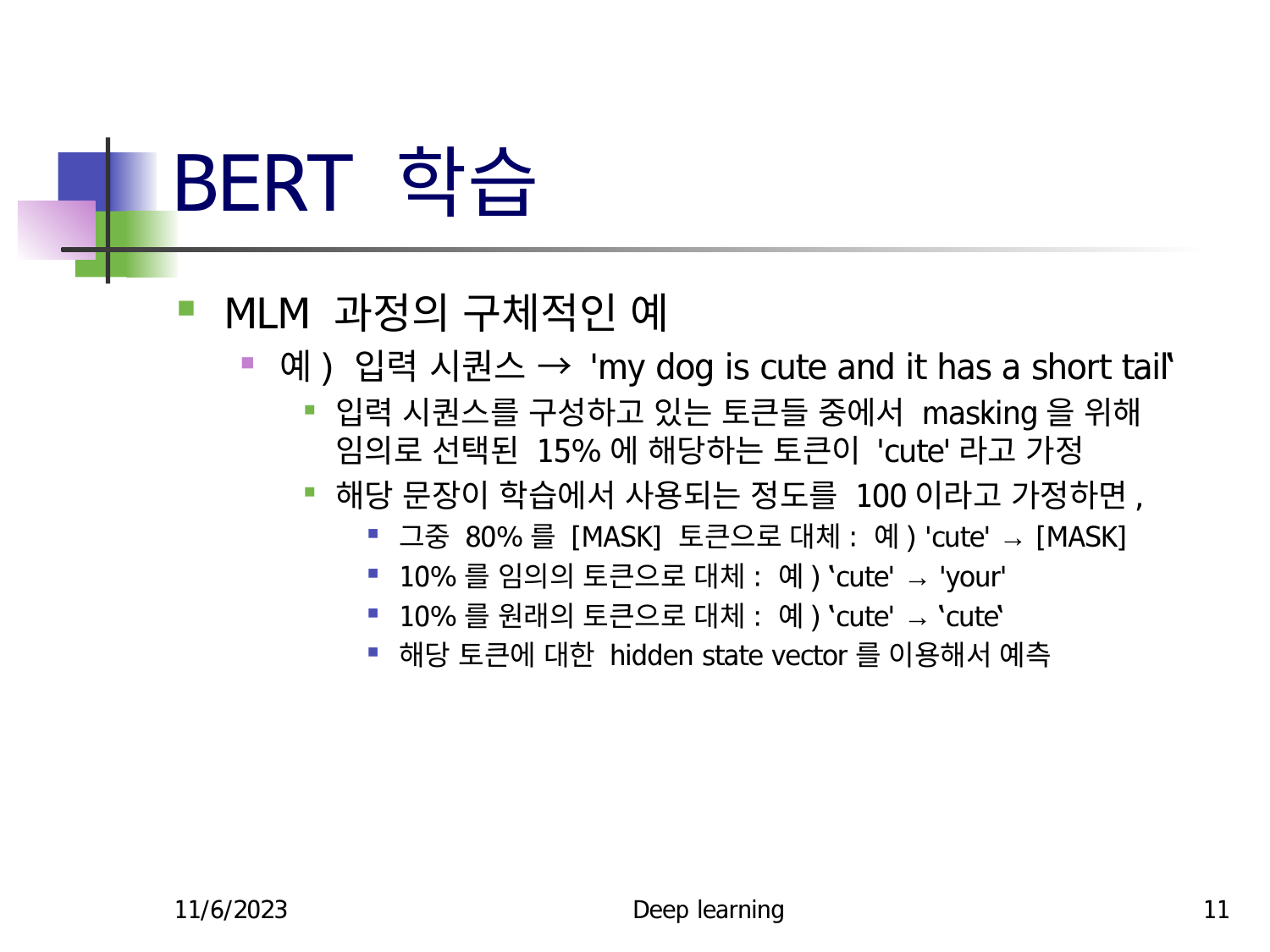

# BERT 학습
MLM 과정의 구체적인 예
예) 입력 시퀀스 → 'my dog is cute and it has a short tail‘
입력 시퀀스를 구성하고 있는 토큰들 중에서 masking을 위해 임의로 선택된 15%에 해당하는 토큰이 'cute'라고 가정
해당 문장이 학습에서 사용되는 정도를 100이라고 가정하면,
그중 80%를 [MASK] 토큰으로 대체: 예) 'cute' → [MASK]
10%를 임의의 토큰으로 대체: 예) ‘cute' → 'your'
10%를 원래의 토큰으로 대체: 예) ‘cute' → ‘cute‘
해당 토큰에 대한 hidden state vector를 이용해서 예측
11/6/2023
Deep learning
11